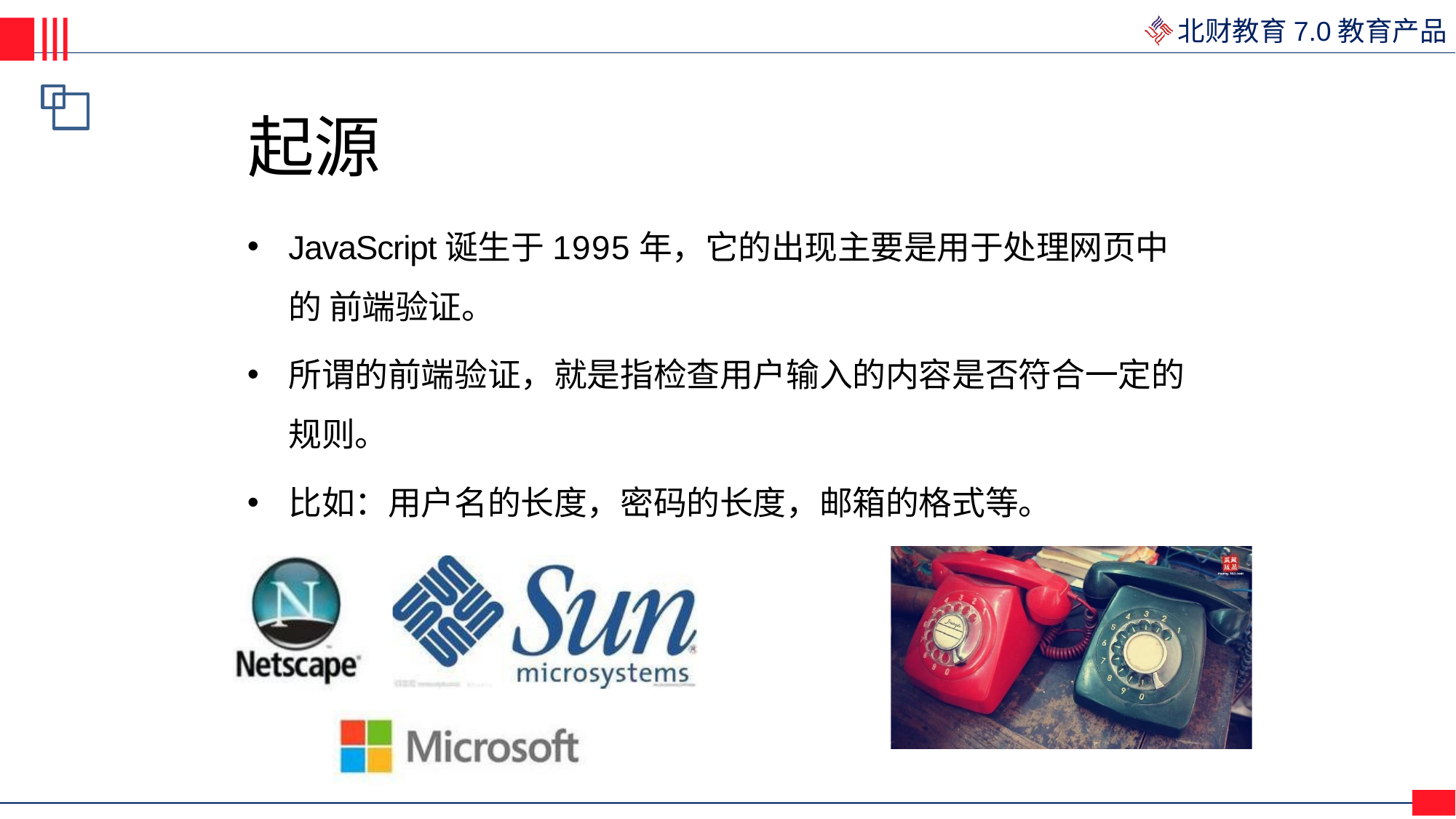

# 起源
JavaScript诞生于1995年，它的出现主要是用于处理网页中的 前端验证。
所谓的前端验证，就是指检查用户输入的内容是否符合一定的 规则。
比如：用户名的长度，密码的长度，邮箱的格式等。